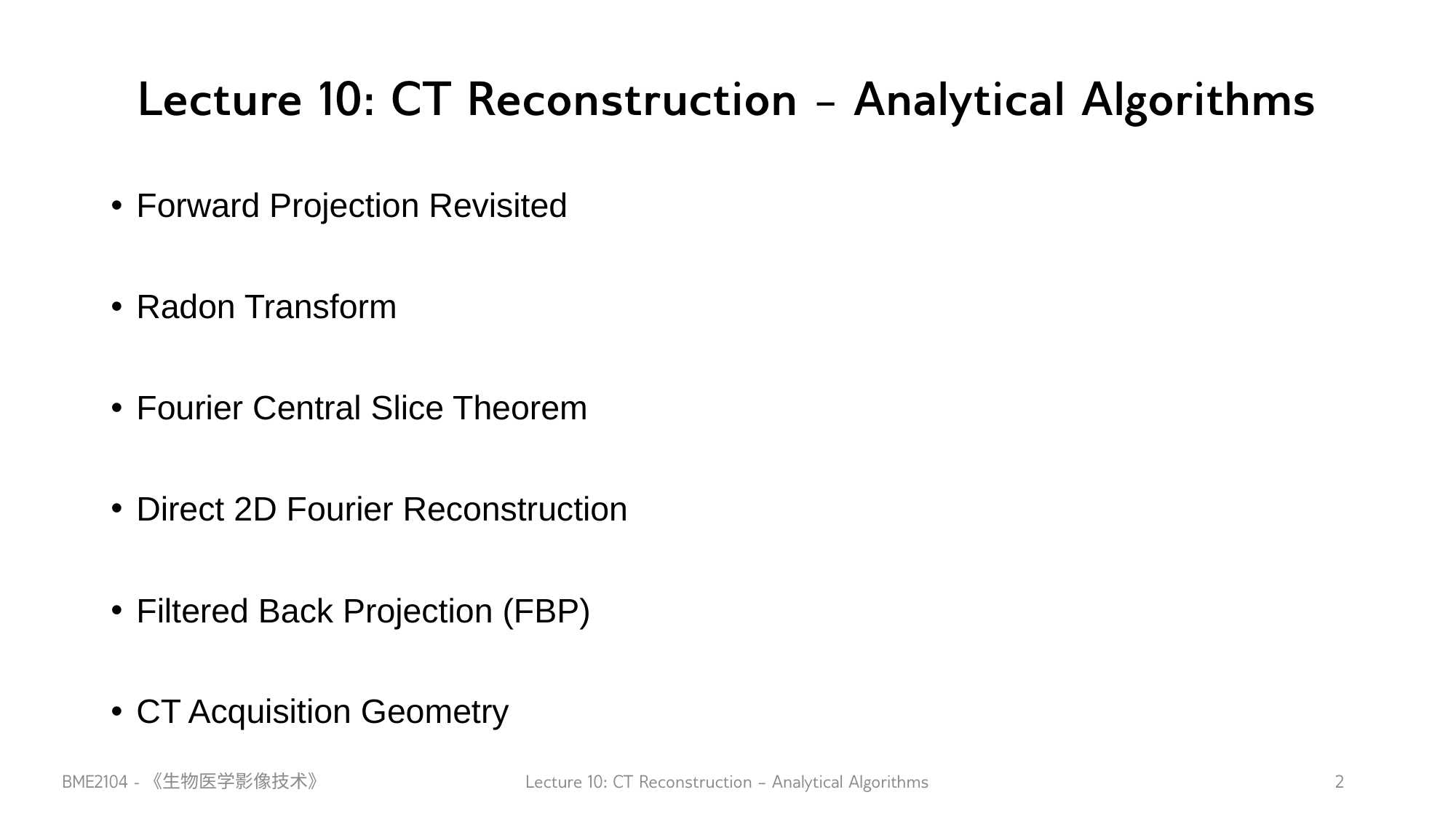

# Lecture 10: CT Reconstruction – Analytical Algorithms
Forward Projection Revisited

Radon Transform

Fourier Central Slice Theorem

Direct 2D Fourier Reconstruction

Filtered Back Projection (FBP)

CT Acquisition Geometry
BME2104 -《生物医学影像技术》
Lecture 10: CT Reconstruction – Analytical Algorithms
2